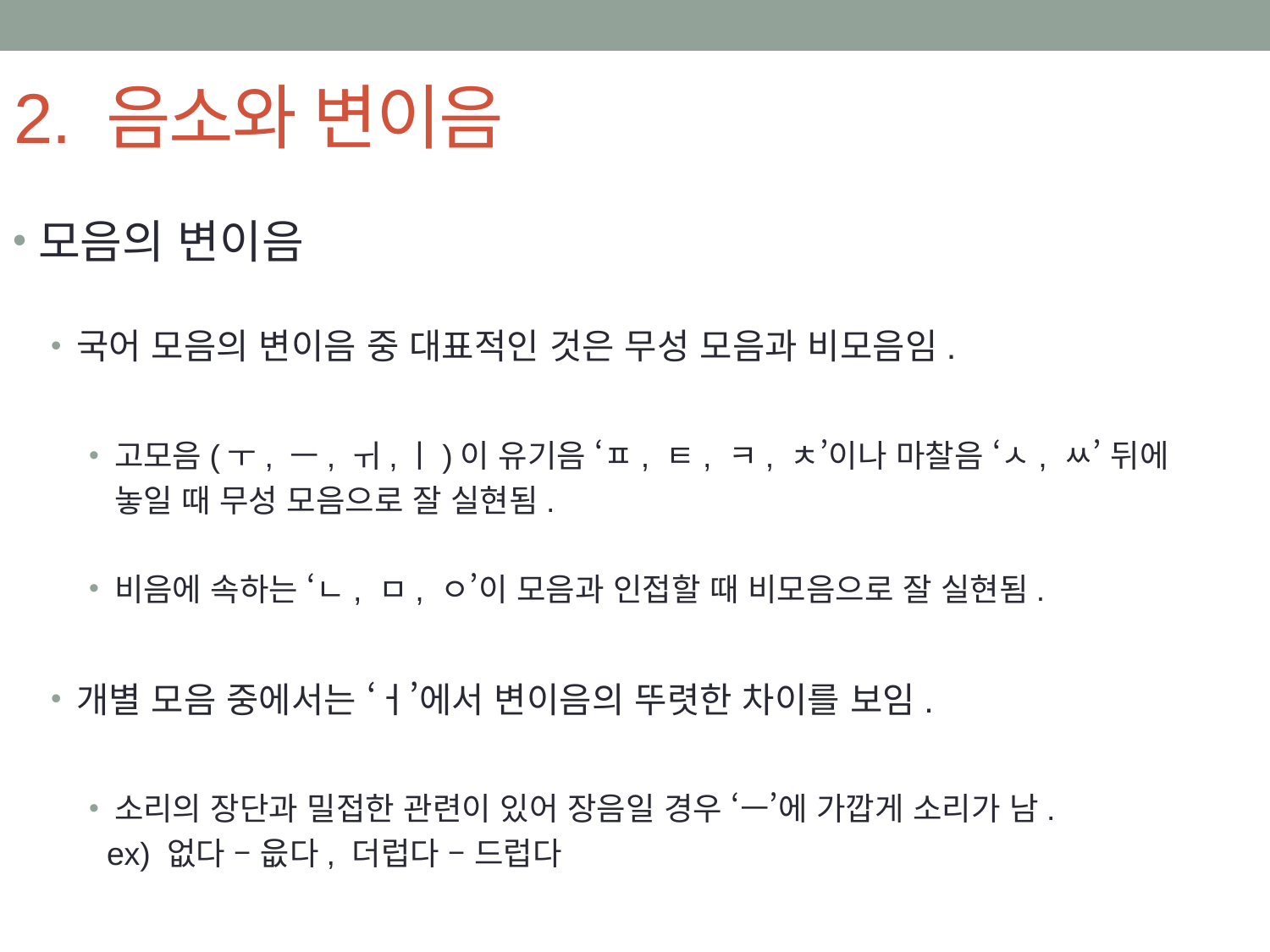

# 2. 음소와 변이음
모음의 변이음

국어 모음의 변이음 중 대표적인 것은 무성 모음과 비모음임.

고모음(ㅜ, ㅡ, ㅟ,ㅣ)이 유기음 ‘ㅍ, ㅌ, ㅋ, ㅊ’이나 마찰음 ‘ㅅ, ㅆ’ 뒤에
  놓일 때 무성 모음으로 잘 실현됨.

비음에 속하는 ‘ㄴ, ㅁ, ㅇ’이 모음과 인접할 때 비모음으로 잘 실현됨.

개별 모음 중에서는 ‘ㅓ’에서 변이음의 뚜렷한 차이를 보임.

소리의 장단과 밀접한 관련이 있어 장음일 경우 ‘ㅡ’에 가깝게 소리가 남.
  ex) 없다 – 읎다, 더럽다 – 드럽다